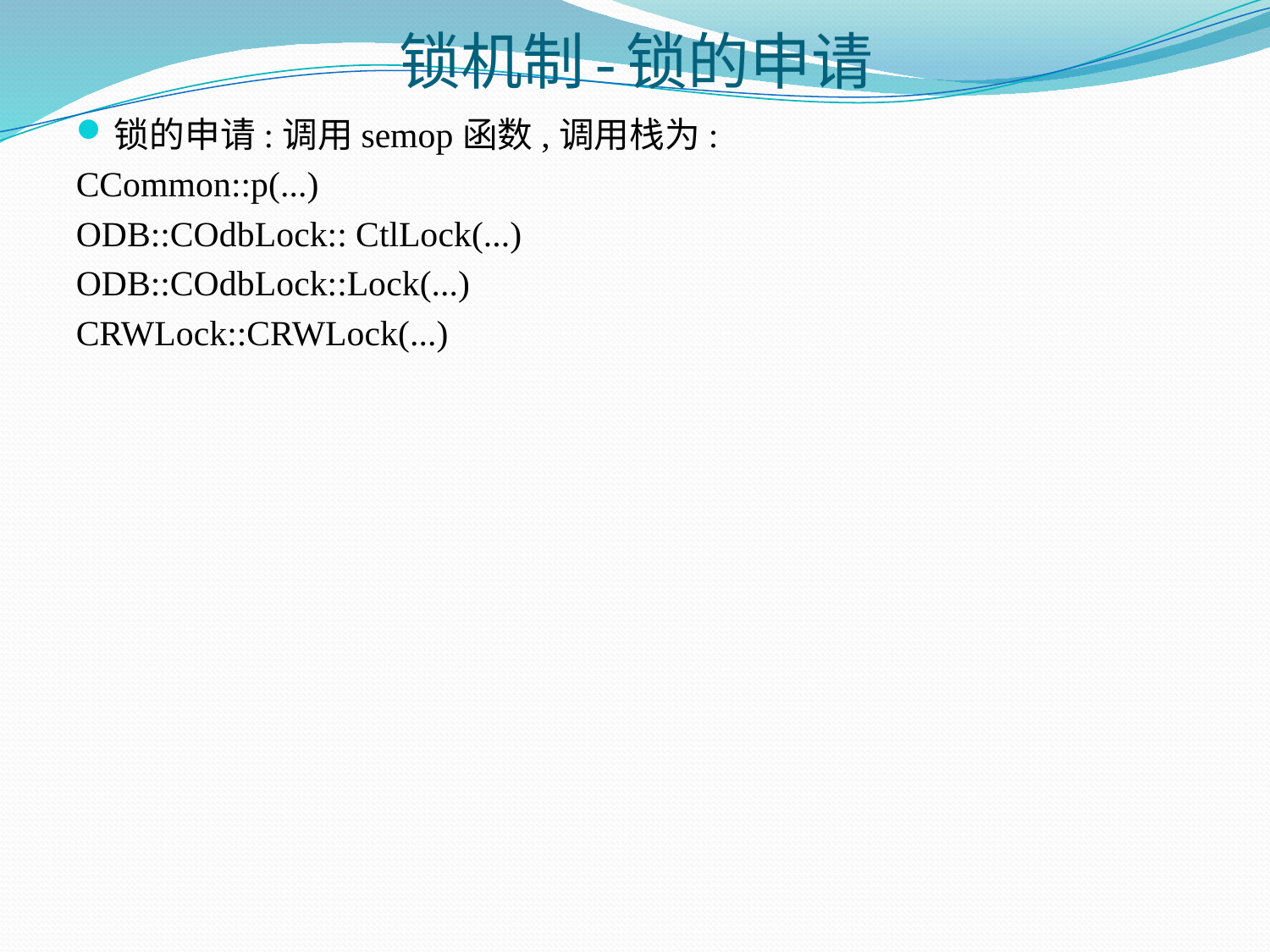

# 锁机制-锁的申请
锁的申请:调用semop函数,调用栈为:
CCommon::p(...)
ODB::COdbLock:: CtlLock(...)
ODB::COdbLock::Lock(...)
CRWLock::CRWLock(...)